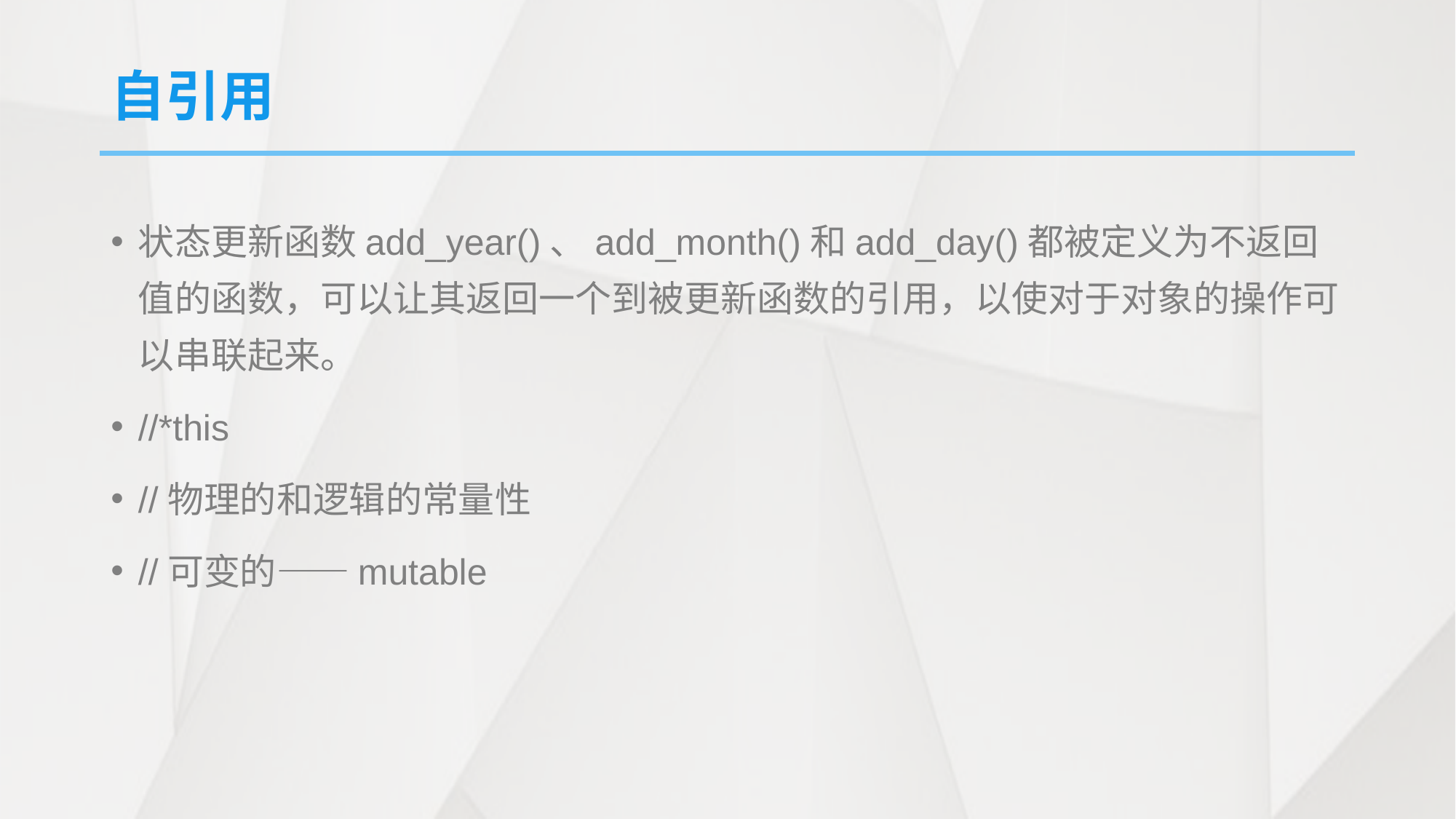

# 自引用
状态更新函数add_year()、add_month()和add_day()都被定义为不返回值的函数，可以让其返回一个到被更新函数的引用，以使对于对象的操作可以串联起来。
//*this
//物理的和逻辑的常量性
//可变的——mutable